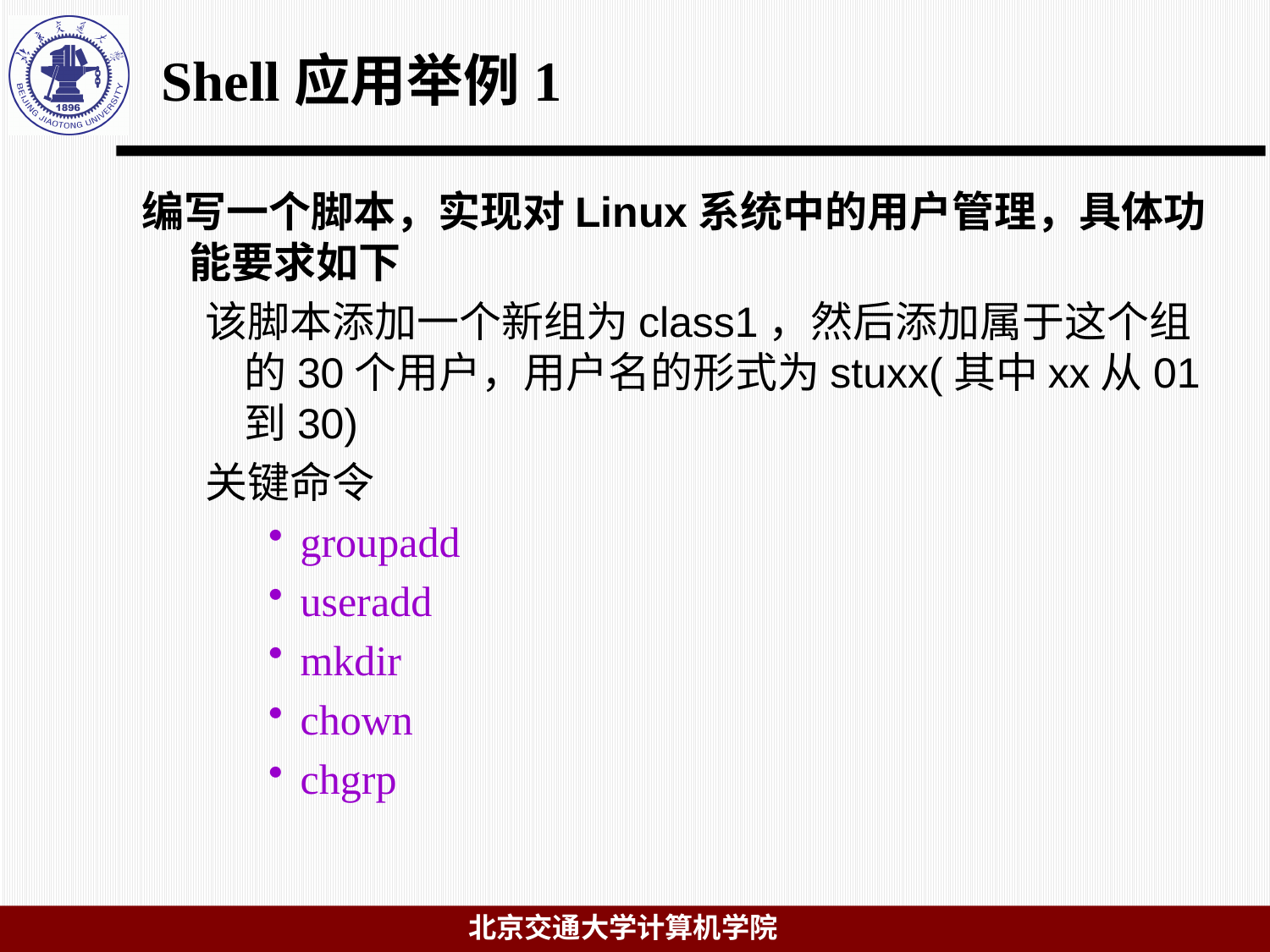

# Shell应用举例1
编写一个脚本，实现对Linux系统中的用户管理，具体功能要求如下
该脚本添加一个新组为class1，然后添加属于这个组的30个用户，用户名的形式为stuxx(其中xx从01到30)
关键命令
groupadd
useradd
mkdir
chown
chgrp